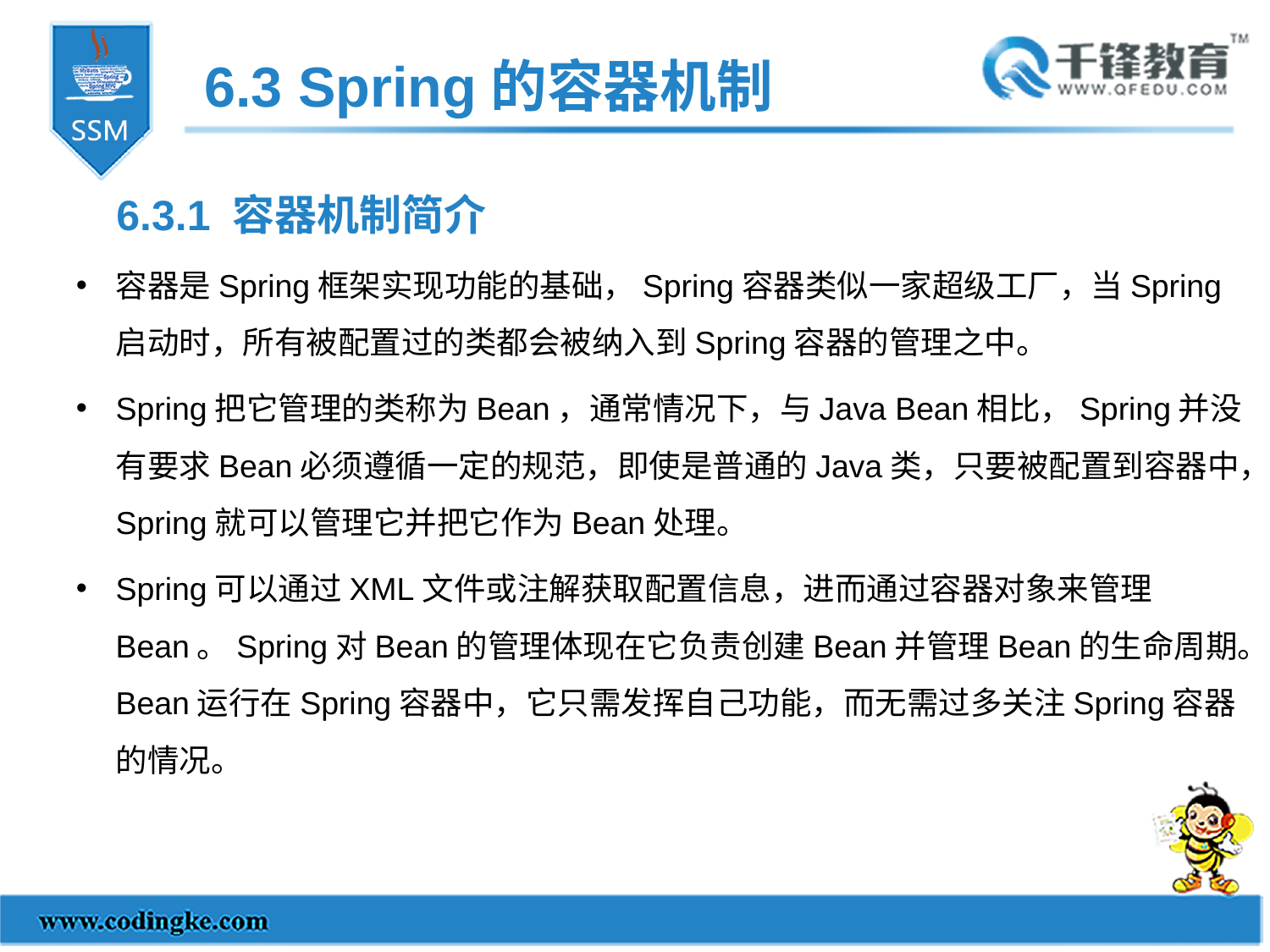

6.3 Spring的容器机制
6.3.1 容器机制简介
容器是Spring框架实现功能的基础，Spring容器类似一家超级工厂，当Spring启动时，所有被配置过的类都会被纳入到Spring容器的管理之中。
Spring把它管理的类称为Bean，通常情况下，与Java Bean相比，Spring并没有要求Bean必须遵循一定的规范，即使是普通的Java类，只要被配置到容器中，Spring就可以管理它并把它作为Bean处理。
Spring可以通过XML文件或注解获取配置信息，进而通过容器对象来管理Bean。Spring对Bean的管理体现在它负责创建Bean并管理Bean的生命周期。Bean运行在Spring容器中，它只需发挥自己功能，而无需过多关注Spring容器的情况。